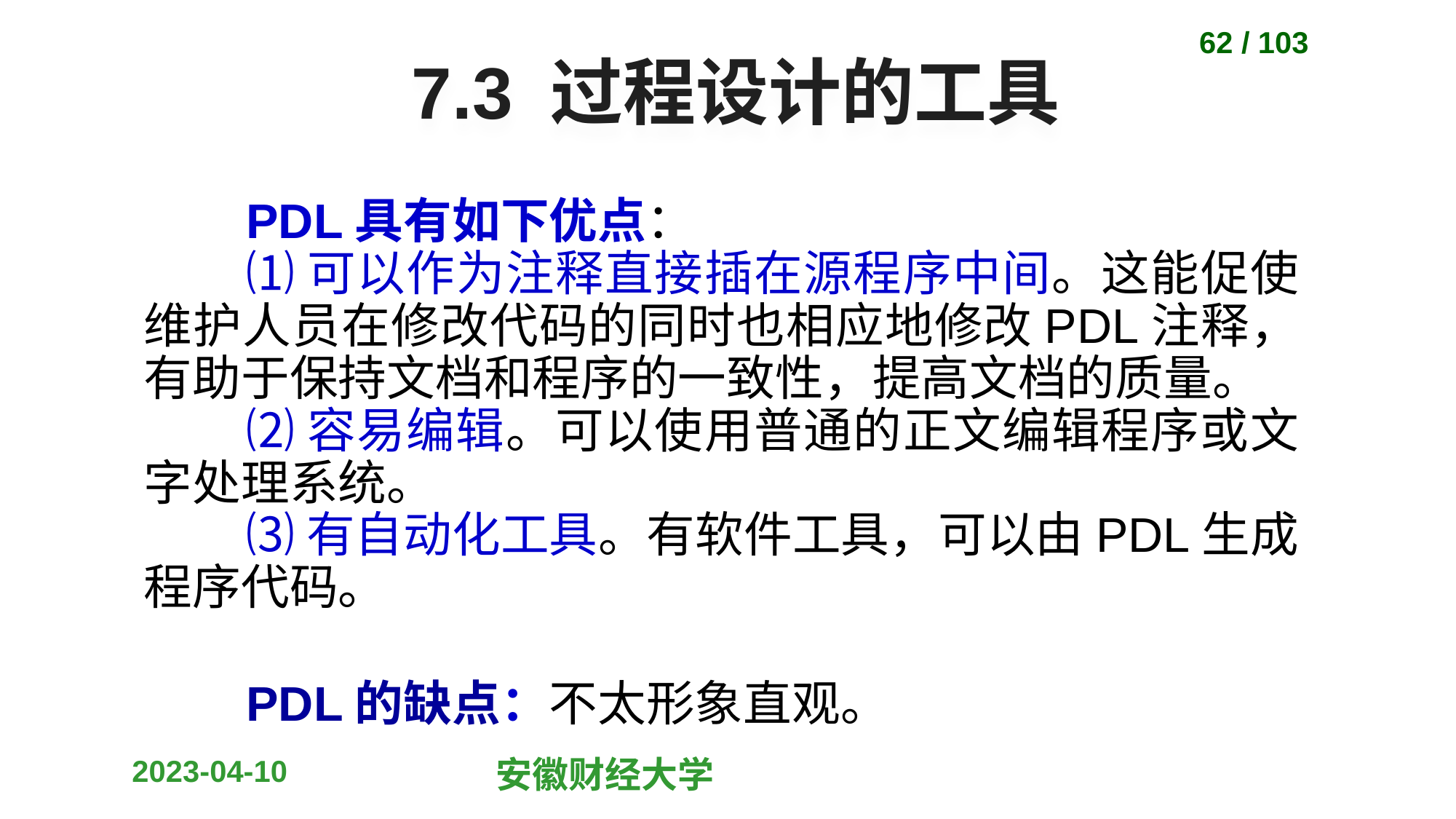

62 / 103
# 7.3 过程设计的工具
PDL具有如下优点：
⑴可以作为注释直接插在源程序中间。这能促使维护人员在修改代码的同时也相应地修改PDL注释，有助于保持文档和程序的一致性，提高文档的质量。
⑵容易编辑。可以使用普通的正文编辑程序或文字处理系统。
⑶有自动化工具。有软件工具，可以由PDL生成程序代码。
PDL的缺点：不太形象直观。
2023-04-10
安徽财经大学